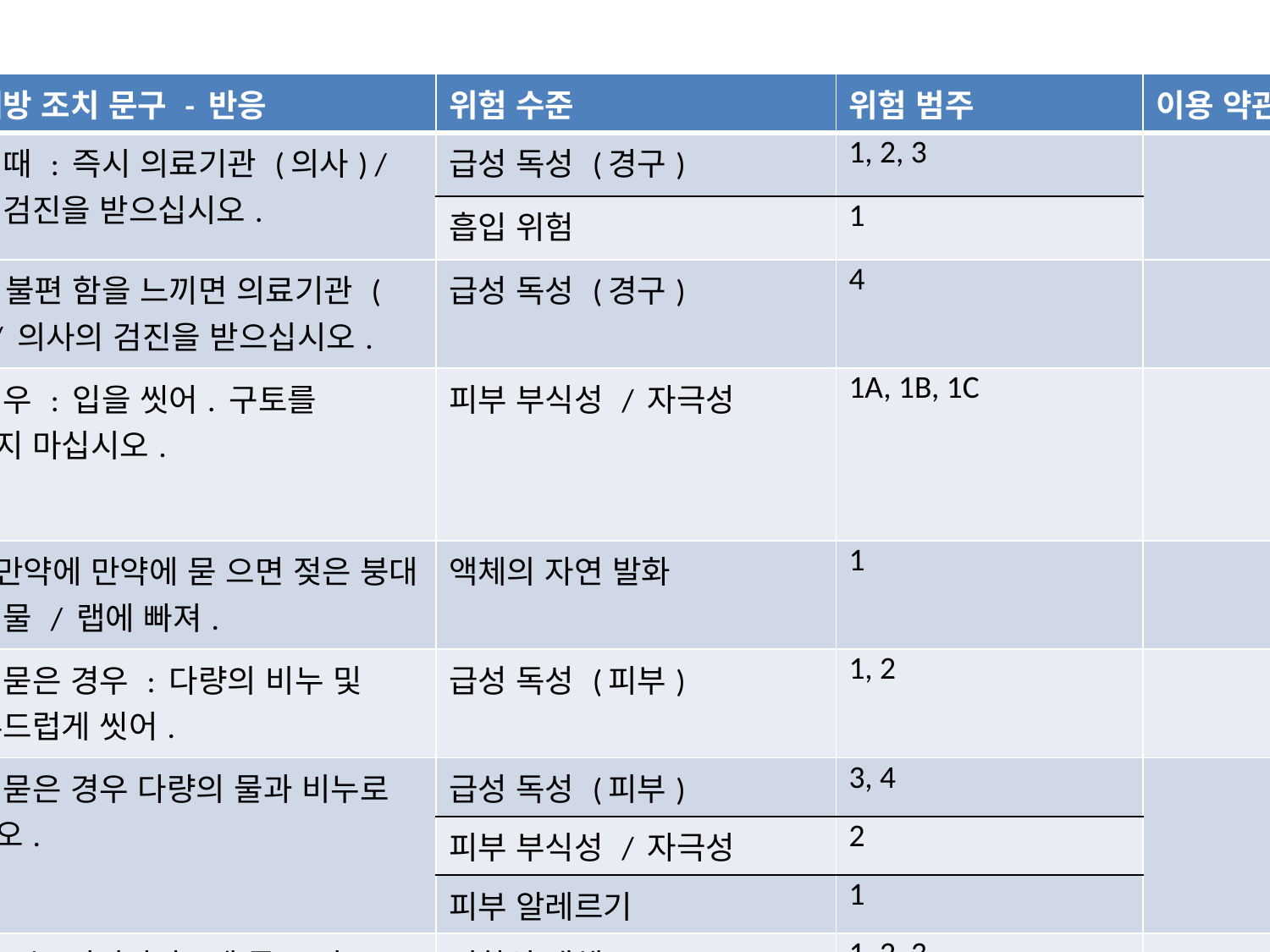

| P - 코드 | 일반 예방 조치 문구 - 반응 | 위험 수준 | 위험 범주 | 이용 약관 |
| --- | --- | --- | --- | --- |
| P301 + P310 | 먹었을 때 : 즉시 의료기관 (의사) / 의사의 검진을 받으십시오. | 급성 독성 (경구) | 1, 2, 3 |  |
|  |  | 흡입 위험 | 1 |  |
| P301 + P312 | 섭취 : 불편 함을 느끼면 의료기관 (의사) / 의사의 검진을 받으십시오. | 급성 독성 (경구) | 4 |  |
| P301 + P330 + P331 | 삼킨 경우 : 입을 씻어. 구토를 유도하지 마십시오. | 피부 부식성 / 자극성 | 1A, 1B, 1C |  |
| P302 + P334 | 만약에만약에 만약에 묻 으면 젖은 붕대 시원한 물 / 랩에 빠져. | 액체의 자연 발화 | 1 |  |
| P302 + P350 | 피부에 묻은 경우 : 다량의 비누 및 물로 부드럽게 씻어. | 급성 독성 (피부) | 1, 2 |  |
| P302 + P352 | 피부에 묻은 경우 다량의 물과 비누로 씻으시오. | 급성 독성 (피부) | 3, 4 |  |
|  |  | 피부 부식성 / 자극성 | 2 |  |
|  |  | 피부 알레르기 | 1 |  |
| P303 + P361 + P353 | 피부 (또는 머리카락)에 묻 으면 : 제거 / 오염 된 모든 의복을 벗으시오. 피부를 물로 씻으시오 / 샤워. | 인화성 액체 | 1, 2, 3 |  |
|  |  | 피부 부식성 / 자극성 | 1A, 1B, 1C |  |
| P304 + P340 | 흡입 한 경우 : 신선한 공기, 휴식, 호흡하기 쉬운 위치로 옮기고. | 급성 독성 (흡입) | 1, 2, 3, 4 |  |
|  |  | 피부 부식성 / 자극성 | 1A, 1B, 1C |  |
|  |  | 특정 표적 장기 독성 - 하나의 노출, (호흡 기계 자극) | 3 |  |
|  |  | 특정 표적 장기 독성 - 하나의 노출, (마취) | 3 |  |
| P304 + P341 | 흡입 한 경우 : 호흡이 곤란한 경우, 신선한 공기, 휴식, 호흡하기 쉬운 위치로 옮기고. | 호흡기 알레르기 | 1 |  |
| P305 + P351 + P338 | 눈에 들어간 경우만약에 몇 분간 물로 조심해서 씻으시오. 존재하는 경우, 렌즈를 제거하기가 쉽다. 계속 씻으시오. | 피부 부식성 / 자극성 | 1A, 1B, 1C |  |
|  |  | 심한 눈 손상 성 / 눈 자극성 | 1, 2 |  |
| P306 + P360 | 옷에 누출 된 경우 즉시 세척하고 다음 그의 옷 오염 된 의복 및 많은 양의 물을 사용하여 피부를했다. | 액체 산화제 | 1 |  |
|  |  | 산화성 고체 | 1 |  |
| P307 + P311 | 만약에 : 의료기관 (의사) / 의사의 검진을 받으십시오. | 특정 표적 장기 독성 - 단일 노출 | 1 |  |
| P308 + P313 | 노출 또는 접촉이 우려되면 의학적인 조언 / 치료를받을 것. | 생식 세포 돌연변이 | 1A, 1B, 2 |  |
|  |  | 발암 성 | 1A, 1B, 2 |  |
|  |  | 생식 독성 | 1A, 1B, 2 |  |
|  |  | 생식 독성 | 모유 수유에 영향을 미치는 또는 통해 |  |
| P309 + P311 | 노출 또는 불편 함을 느끼면 경우 : 의료기관 (의사) / (의사)의 진찰을 받으시 오. | 특정 표적 장기 독성 - 단일 노출 | 2 |  |
| P332 + P313 | 피부 자극이 생기면 의학적인 조언 / 치료를받을 것. | 피부 부식성 / 자극성 | 2 |  |
| P333 + P313 | 피부 자극성 또는 홍반이 나타나면 의학적인 조언 / 치료를받을 것. | 피부 알레르기 | 1 |  |
| P335 + P334 | 미립자는 피부를 세척 하였다. 젖은 붕대로 시원한 물 / 랩에 빠져. | 고체의 자연 발화 | 1 |  |
|  |  | 물과 접촉하는 화학 물질, 가연성 가스 | 1, 2 |  |
| P337 + P313 | 눈에 대한 자극이 지속되면 의사의 진료 / 치료를받을 것. | 심한 눈 손상 성 / 눈 자극성 | 2 |  |
| P342 + P311 | 호흡기 증상을 경험하는 경우 의료기관 (의사) / 의사의 검진을 받으십시오. | 호흡기 알레르기 | 1 |  |
| P370 + P376 | 화재시 불 : 안전하다면 누출을 정지시킬 것. | 산화 가스 | 1 |  |
| P370 + P378 | 화재시 불 : 사용 ...... 화재. | 인화성 액체 | 1, 2, 3 |  |
|  |  | 가연성 고체 | 1, 2 |  |
|  |  | 화학 반응성 | 유형 A, B, C, D, E, F |  |
|  |  | 액체의 자연 발화 | 1 |  |
|  |  | 고체의 자연 발화 | 1 |  |
|  |  | 물과 접촉하는 화학 물질, 가연성 가스 | 1, 2, 3 |  |
|  |  | 액체 산화제 | 1, 2, 3 |  |
|  |  | 산화성 고체 | 1, 2, 3 |  |
| P370 + P380 | 화재시 불는 : 지역을 벗어날 것. | 폭발물 | 범주 1.1, 1.2, 1.3, 1.4, 1.5 |  |
| P370 + P380 + P375 | 화재시 불는 : 지역을 벗어날 것. 때문에 폭발의 위험에 원격으로 화재를 진화. | 화학 반응성 | 유형 A, B |  |
| P371 + P380 + P375 | 화재 및 다수의 경우 : 지역을 벗어날 것. 때문에 폭발의 위험에 원격으로 화재를 진화. | 액체 산화제 | 1 |  |
|  |  | 산화성 고체 | 1 |  |